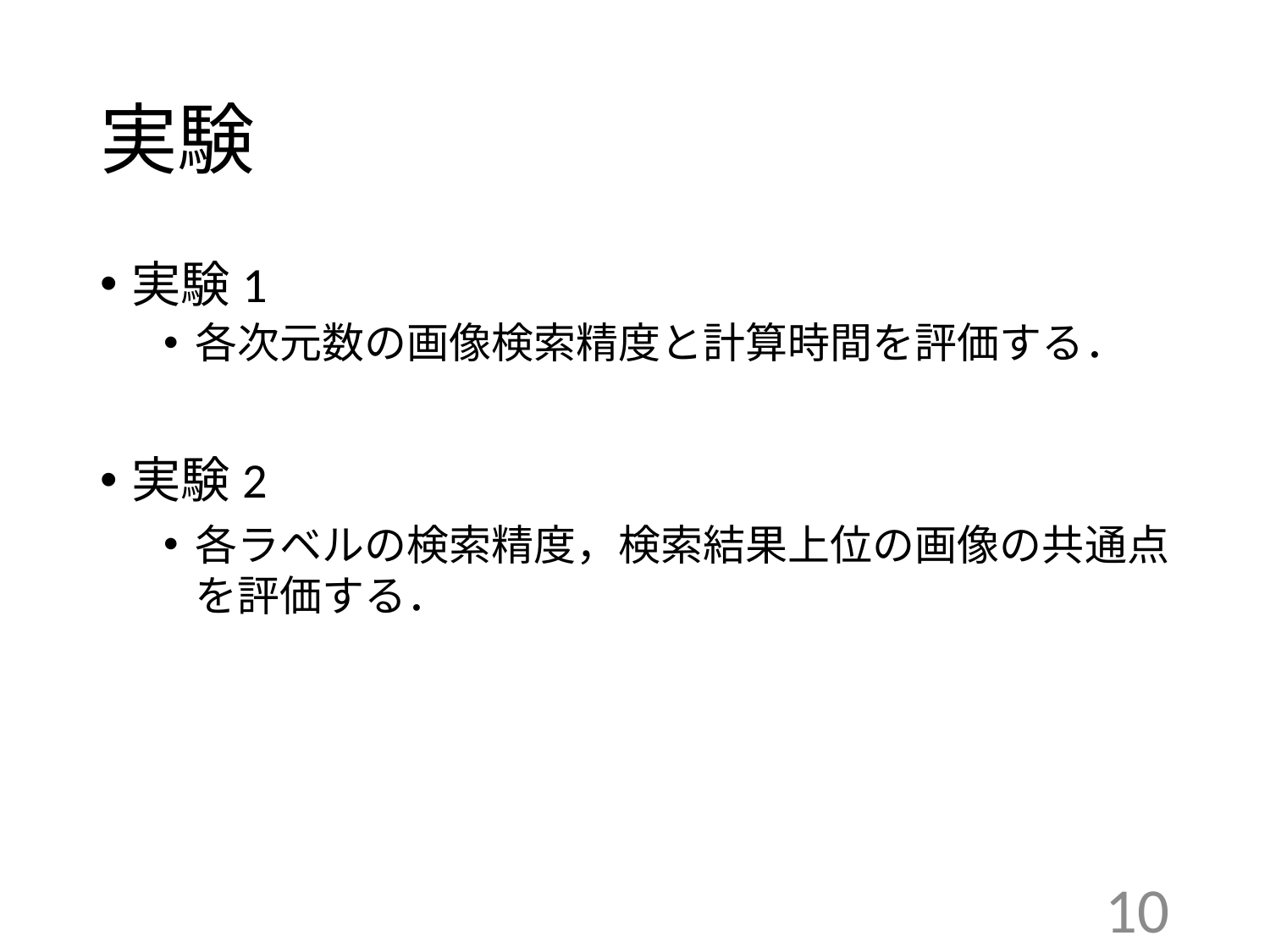

# 実験
実験1
各次元数の画像検索精度と計算時間を評価する．

実験2
各ラベルの検索精度，検索結果上位の画像の共通点を評価する．

10